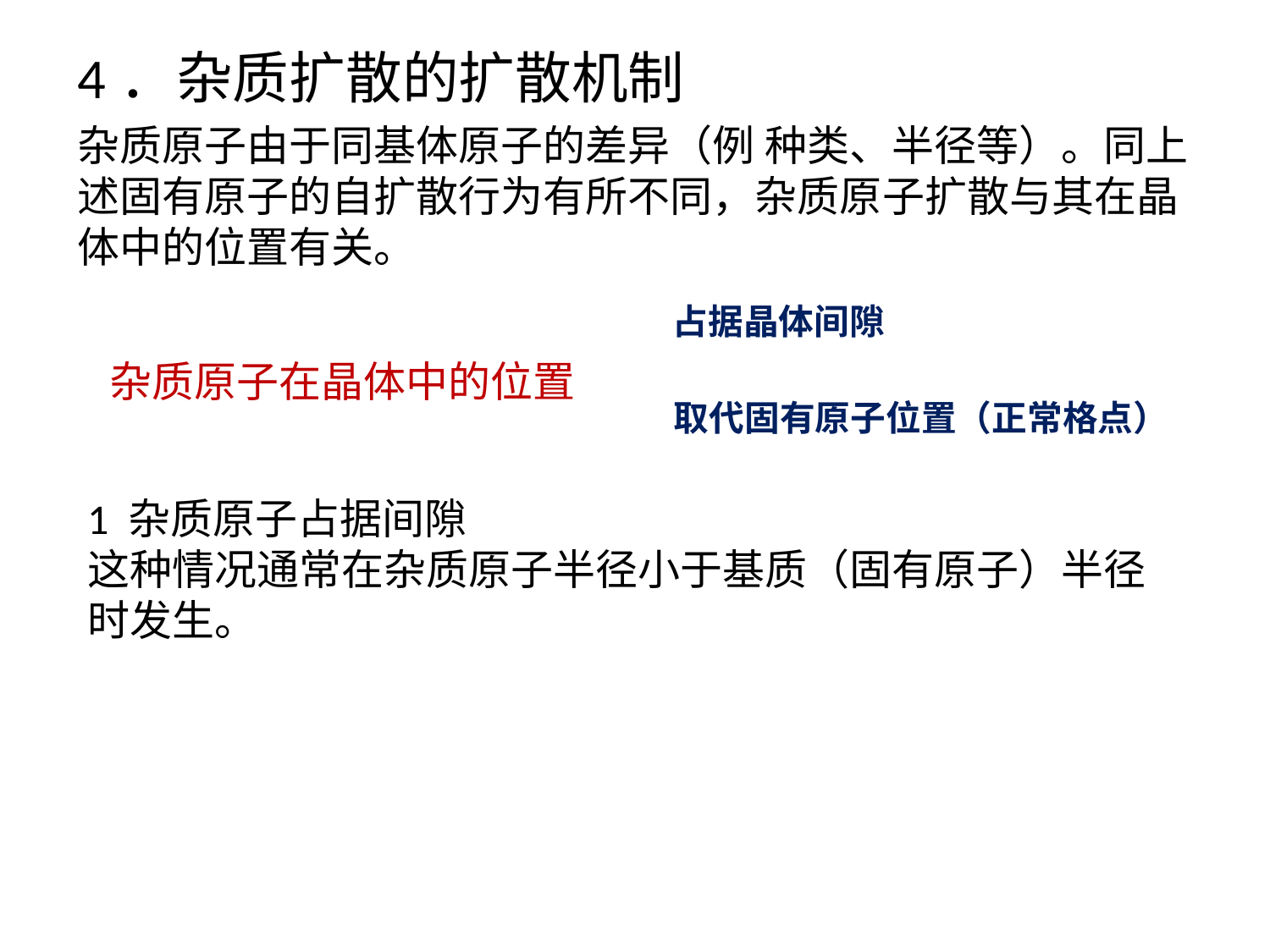

4．杂质扩散的扩散机制
杂质原子由于同基体原子的差异（例 种类、半径等）。同上述固有原子的自扩散行为有所不同，杂质原子扩散与其在晶体中的位置有关。

占据晶体间隙
杂质原子在晶体中的位置
取代固有原子位置（正常格点）
1 杂质原子占据间隙
这种情况通常在杂质原子半径小于基质（固有原子）半径时发生。